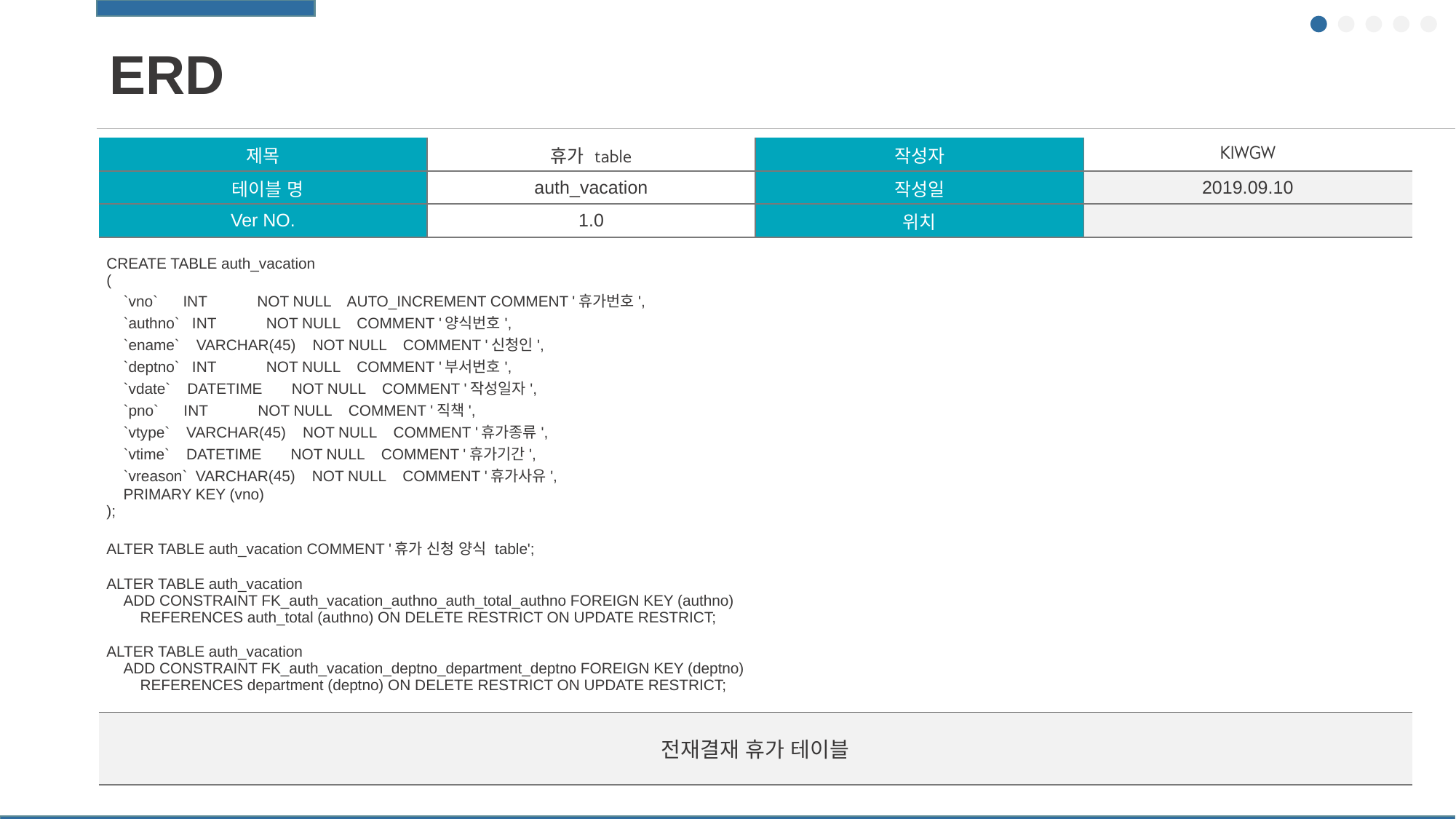

ERD
| 제목 | 휴가 table | 작성자 | KIWGW |
| --- | --- | --- | --- |
| 테이블 명 | auth\_vacation | 작성일 | 2019.09.10 |
| Ver NO. | 1.0 | 위치 |  |
| CREATE TABLE auth\_vacation ( `vno` INT NOT NULL AUTO\_INCREMENT COMMENT '휴가번호', `authno` INT NOT NULL COMMENT '양식번호', `ename` VARCHAR(45) NOT NULL COMMENT '신청인', `deptno` INT NOT NULL COMMENT '부서번호', `vdate` DATETIME NOT NULL COMMENT '작성일자', `pno` INT NOT NULL COMMENT '직책', `vtype` VARCHAR(45) NOT NULL COMMENT '휴가종류', `vtime` DATETIME NOT NULL COMMENT '휴가기간', `vreason` VARCHAR(45) NOT NULL COMMENT '휴가사유', PRIMARY KEY (vno) ); ALTER TABLE auth\_vacation COMMENT '휴가 신청 양식 table'; ALTER TABLE auth\_vacation ADD CONSTRAINT FK\_auth\_vacation\_authno\_auth\_total\_authno FOREIGN KEY (authno) REFERENCES auth\_total (authno) ON DELETE RESTRICT ON UPDATE RESTRICT; ALTER TABLE auth\_vacation ADD CONSTRAINT FK\_auth\_vacation\_deptno\_department\_deptno FOREIGN KEY (deptno) REFERENCES department (deptno) ON DELETE RESTRICT ON UPDATE RESTRICT; |  |  |  |
| 전재결재 휴가 테이블 |  |  |  |